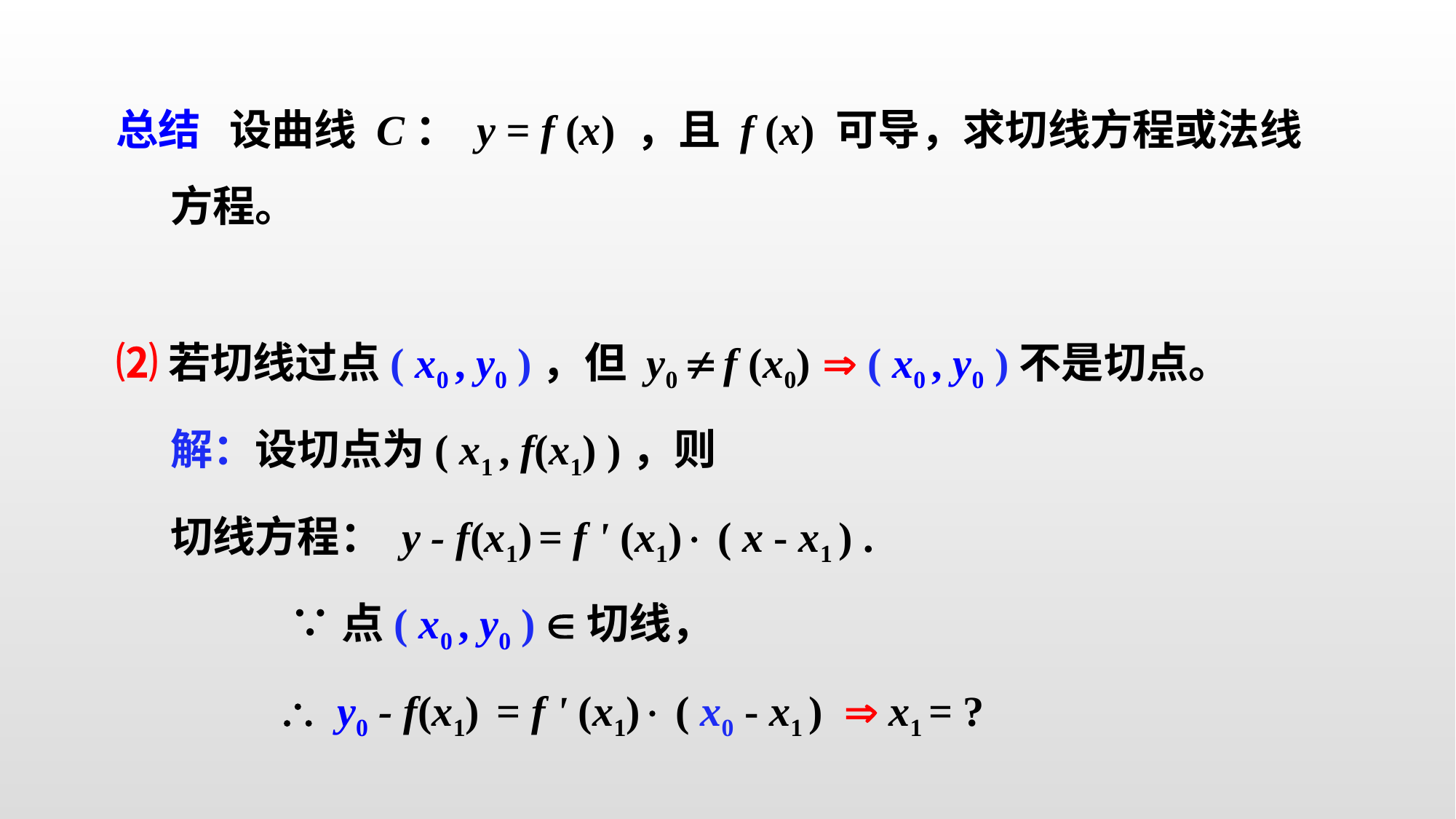

总结   设曲线 C： y = f (x) ，且 f (x) 可导，求切线方程或法线方程。

⑵若切线过点( x0 , y0 )，但 y0 ≠ f (x0)  ⇒ ( x0 , y0 )不是切点。
	解：设切点为( x1 , f(x1) )，则
	切线方程： y - f(x1) = f ' (x1)⋅ ( x - x1 ) .
		 ∵点( x0 , y0 ) ∈切线，
		∴  y0 - f(x1)  = f ' (x1)⋅ ( x0 - x1 )  ⇒ x1 = ?

39